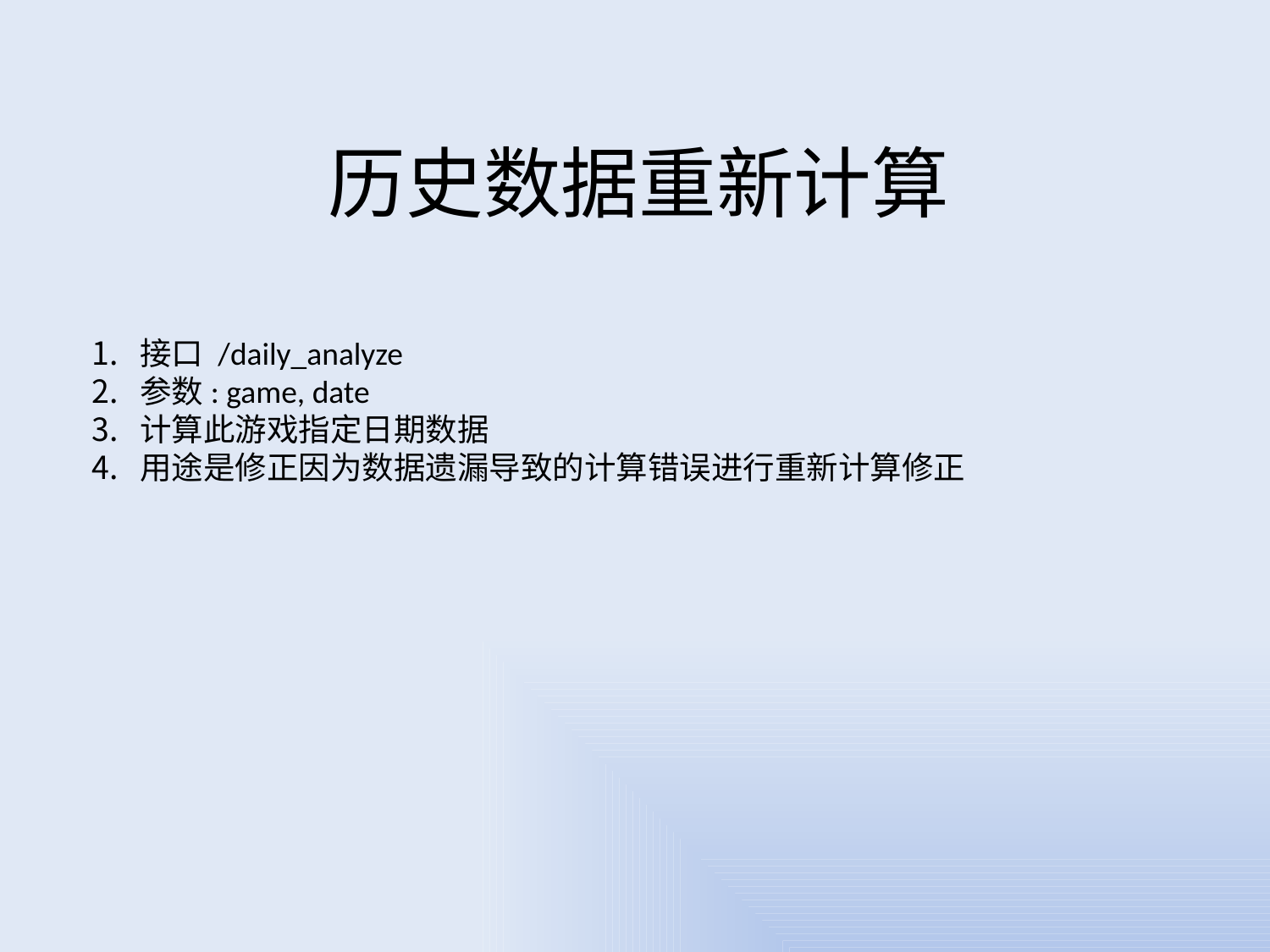

# 历史数据重新计算
接口 /daily_analyze
参数: game, date
计算此游戏指定日期数据
用途是修正因为数据遗漏导致的计算错误进行重新计算修正